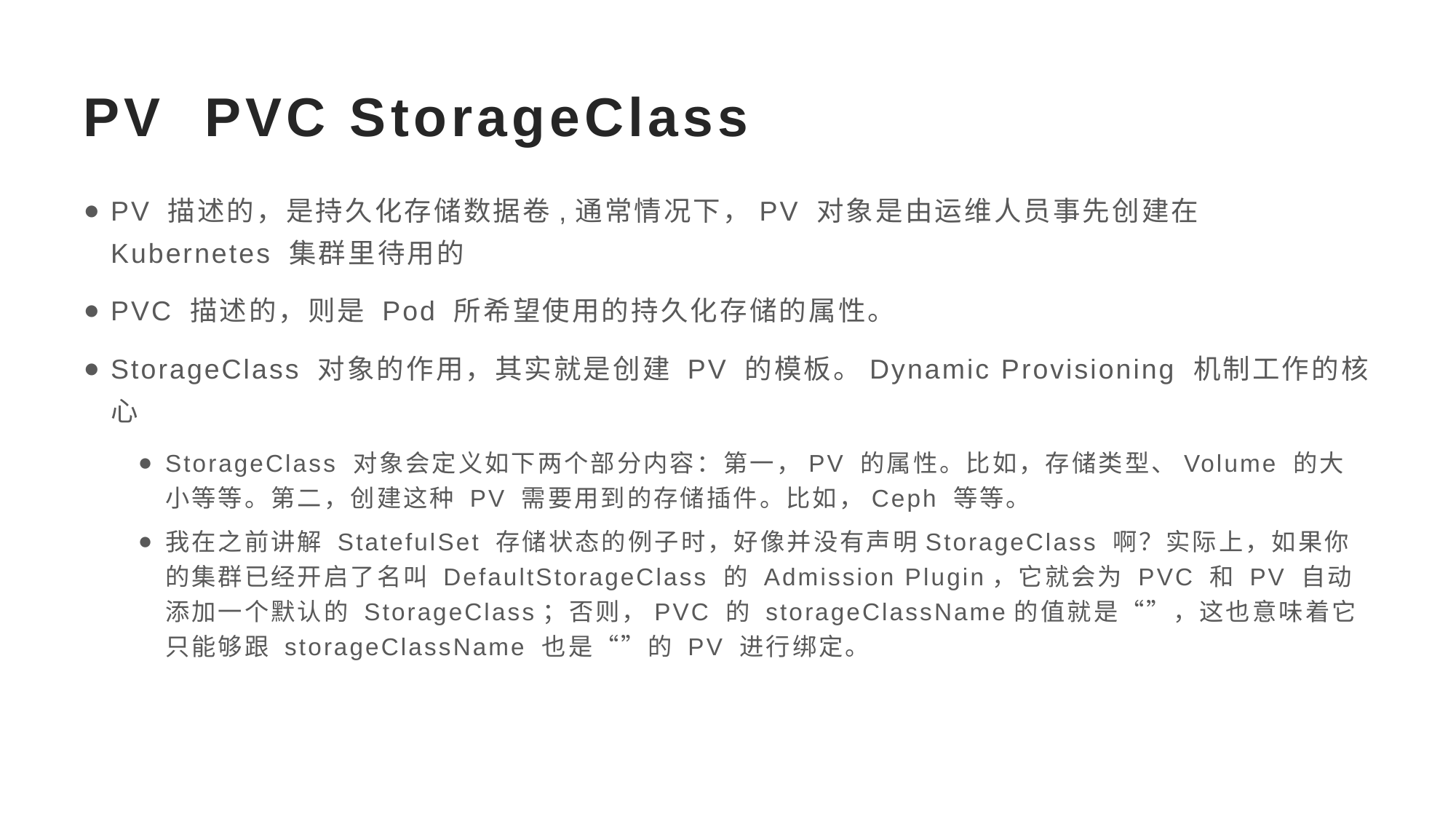

# PV  PVC StorageClass
PV 描述的，是持久化存储数据卷,通常情况下，PV 对象是由运维人员事先创建在 Kubernetes 集群里待用的
PVC 描述的，则是 Pod 所希望使用的持久化存储的属性。
StorageClass 对象的作用，其实就是创建 PV 的模板。Dynamic Provisioning 机制工作的核心
StorageClass 对象会定义如下两个部分内容：第一，PV 的属性。比如，存储类型、Volume 的大小等等。第二，创建这种 PV 需要用到的存储插件。比如，Ceph 等等。
我在之前讲解 StatefulSet 存储状态的例子时，好像并没有声明StorageClass 啊？实际上，如果你的集群已经开启了名叫 DefaultStorageClass 的 Admission Plugin，它就会为 PVC 和 PV 自动添加一个默认的 StorageClass；否则，PVC 的 storageClassName的值就是“”，这也意味着它只能够跟 storageClassName 也是“”的 PV 进行绑定。